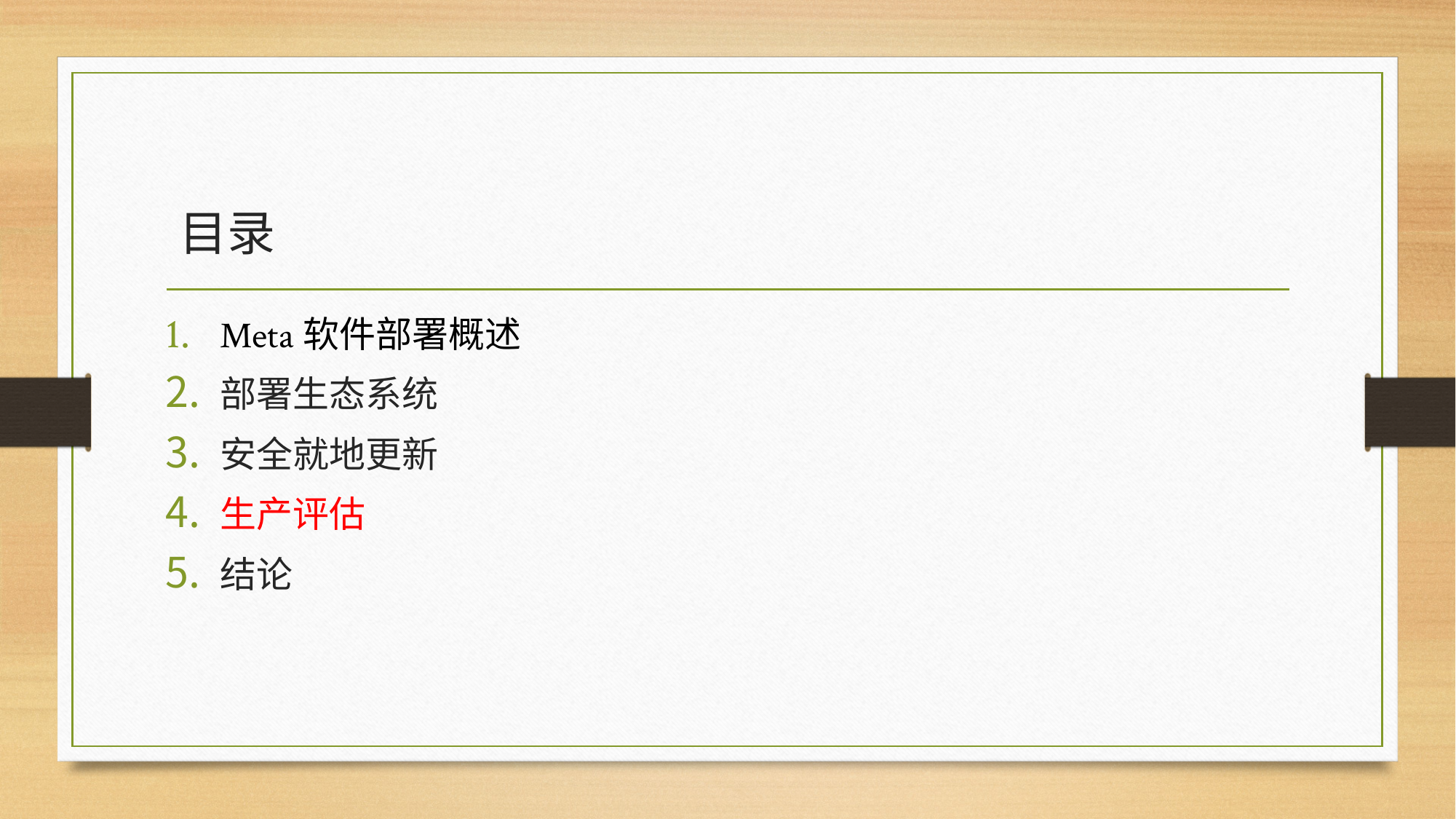

# 目录
Meta软件部署概述
部署生态系统
安全就地更新
生产评估
结论